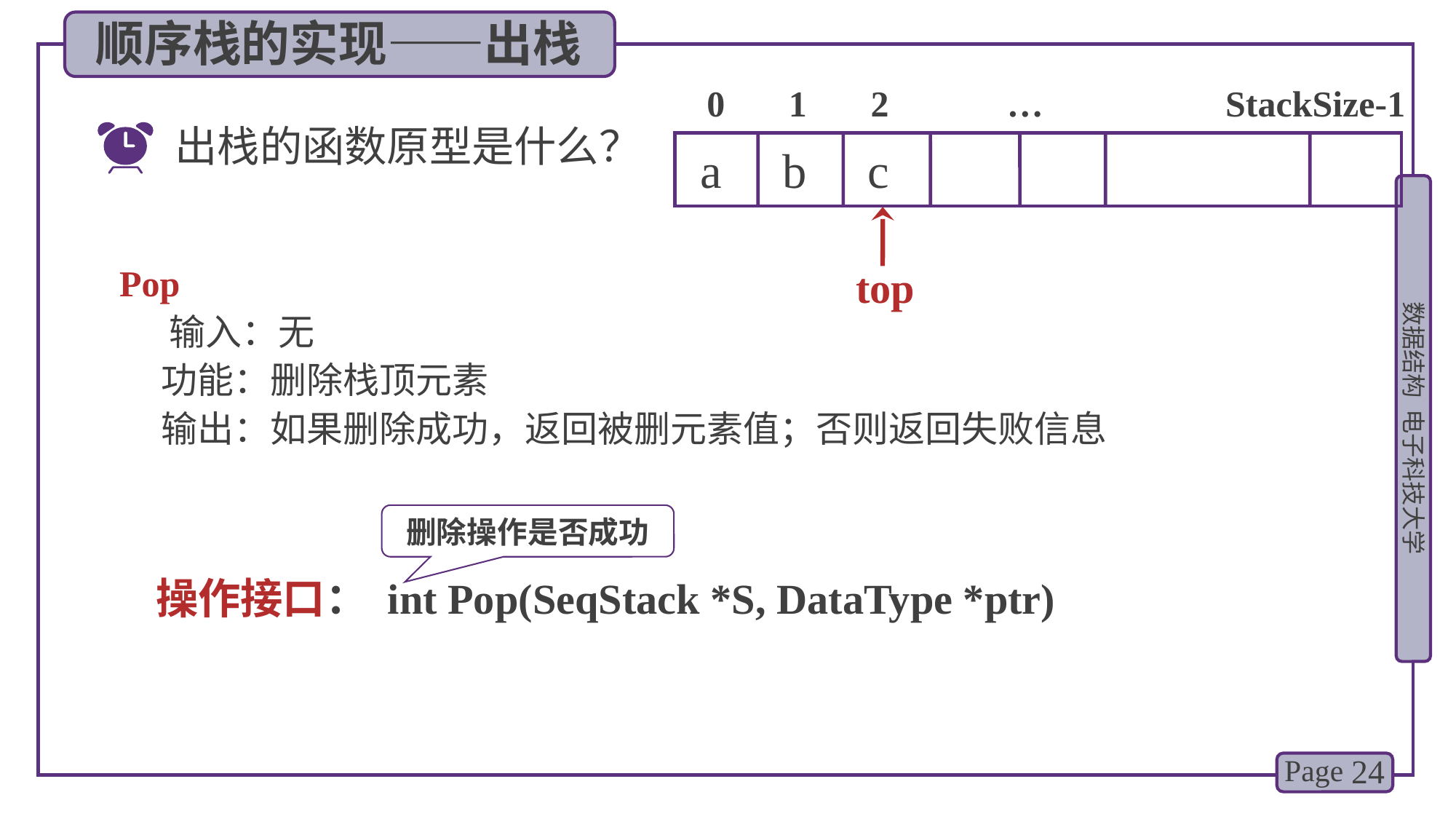

顺序栈的实现——出栈

   0       1       2             …                    StackSize-1
出栈的函数原型是什么？

a     b     c

top
Pop
     输入：无
    功能：删除栈顶元素
    输出：如果删除成功，返回被删元素值；否则返回失败信息
删除操作是否成功
操作接口： int Pop(SeqStack *S, DataType *ptr)